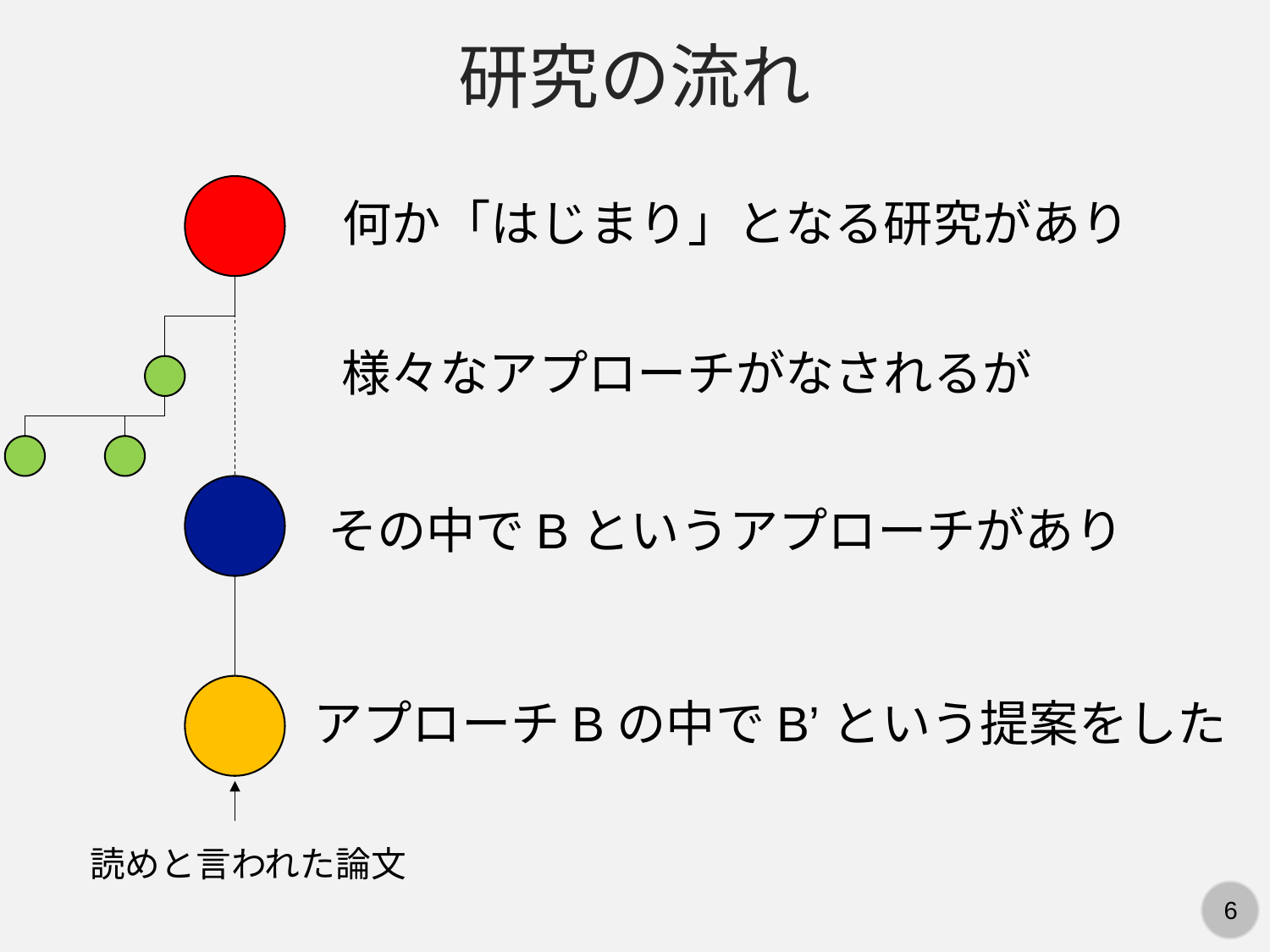

研究の流れ

何か「はじまり」となる研究があり
様々なアプローチがなされるが

その中でBというアプローチがあり

アプローチBの中でB’という提案をした
読めと言われた論文